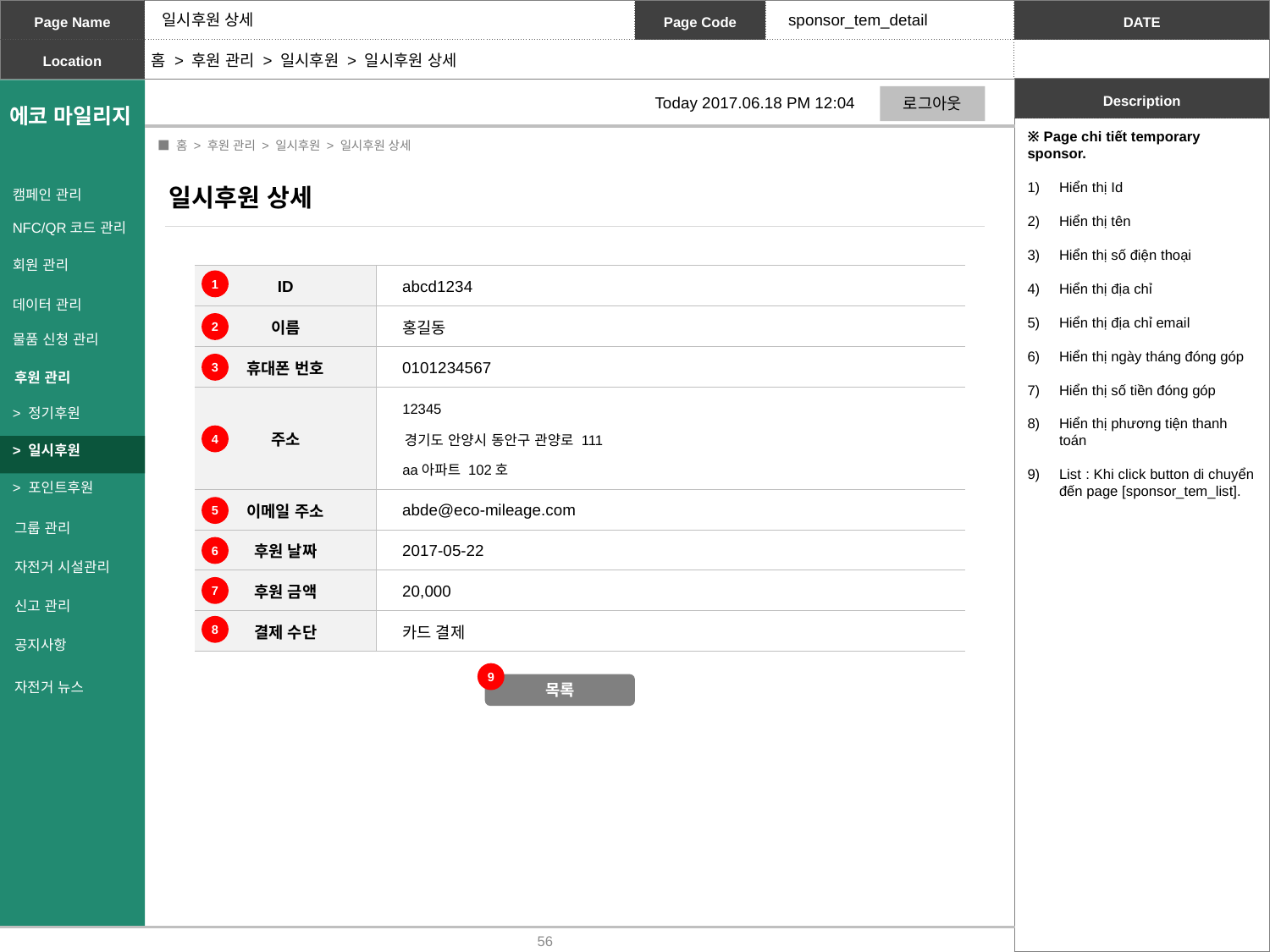

일시후원 상세
sponsor_tem_detail
홈 > 후원 관리 > 일시후원 > 일시후원 상세
로그아웃
Today 2017.06.18 PM 12:04
※ Page chi tiết temporary sponsor.

Hiển thị Id

Hiển thị tên

Hiển thị số điện thoại

Hiển thị địa chỉ

Hiển thị địa chỉ email

Hiển thị ngày tháng đóng góp

Hiển thị số tiền đóng góp

Hiển thị phương tiện thanh toán

List : Khi click button di chuyển đến page [sponsor_tem_list].
   ■ 홈 > 후원 관리 > 일시후원 > 일시후원 상세
일시후원 상세
캠페인 관리
NFC/QR코드 관리
회원 관리
데이터 관리
물품 신청 관리
후원 관리
> 정기후원
> 일시후원

> 포인트후원
그룹 관리
자전거 시설관리
신고 관리
공지사항
자전거 뉴스
| ID | abcd1234 |
| --- | --- |
| 이름 | 홍길동 |
| 휴대폰 번호 | 0101234567 |
| 주소 |  |
| 이메일 주소 | abde@eco-mileage.com |
| 후원 날짜 | 2017-05-22 |
| 후원 금액 | 20,000 |
| 결제 수단 | 카드 결제 |
1
2
3
12345
4
경기도 안양시 동안구 관양로 111
aa아파트 102호
5
6
7
8
9
목록
56